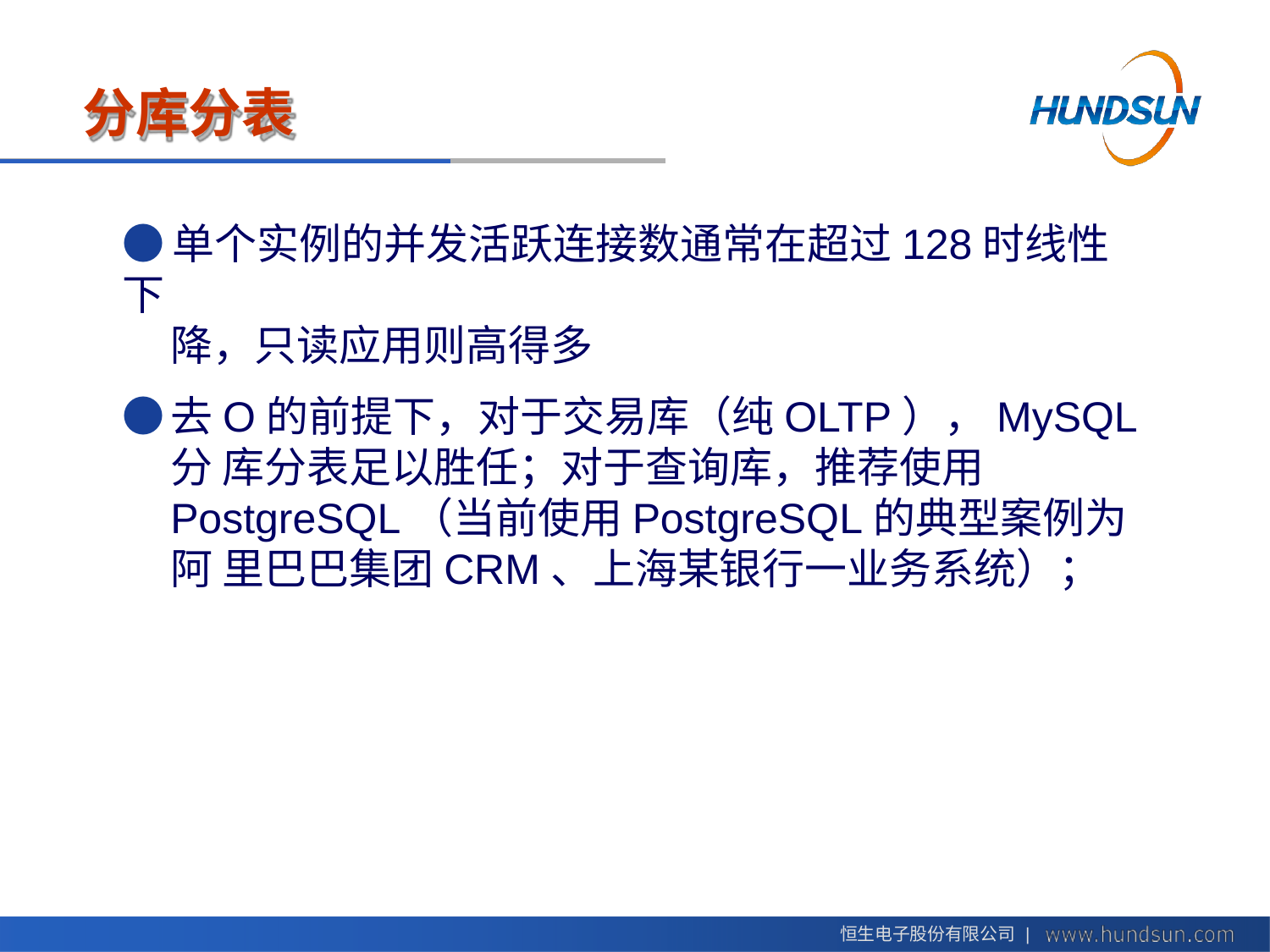

# 分库分表
●	单个实例的并发活跃连接数通常在超过128时线性下
降，只读应用则高得多
●	去O的前提下，对于交易库（纯OLTP），MySQL分 库分表足以胜任；对于查询库，推荐使用 PostgreSQL（当前使用PostgreSQL的典型案例为阿 里巴巴集团CRM、上海某银行一业务系统）；
恒生电子股份有限公司 |